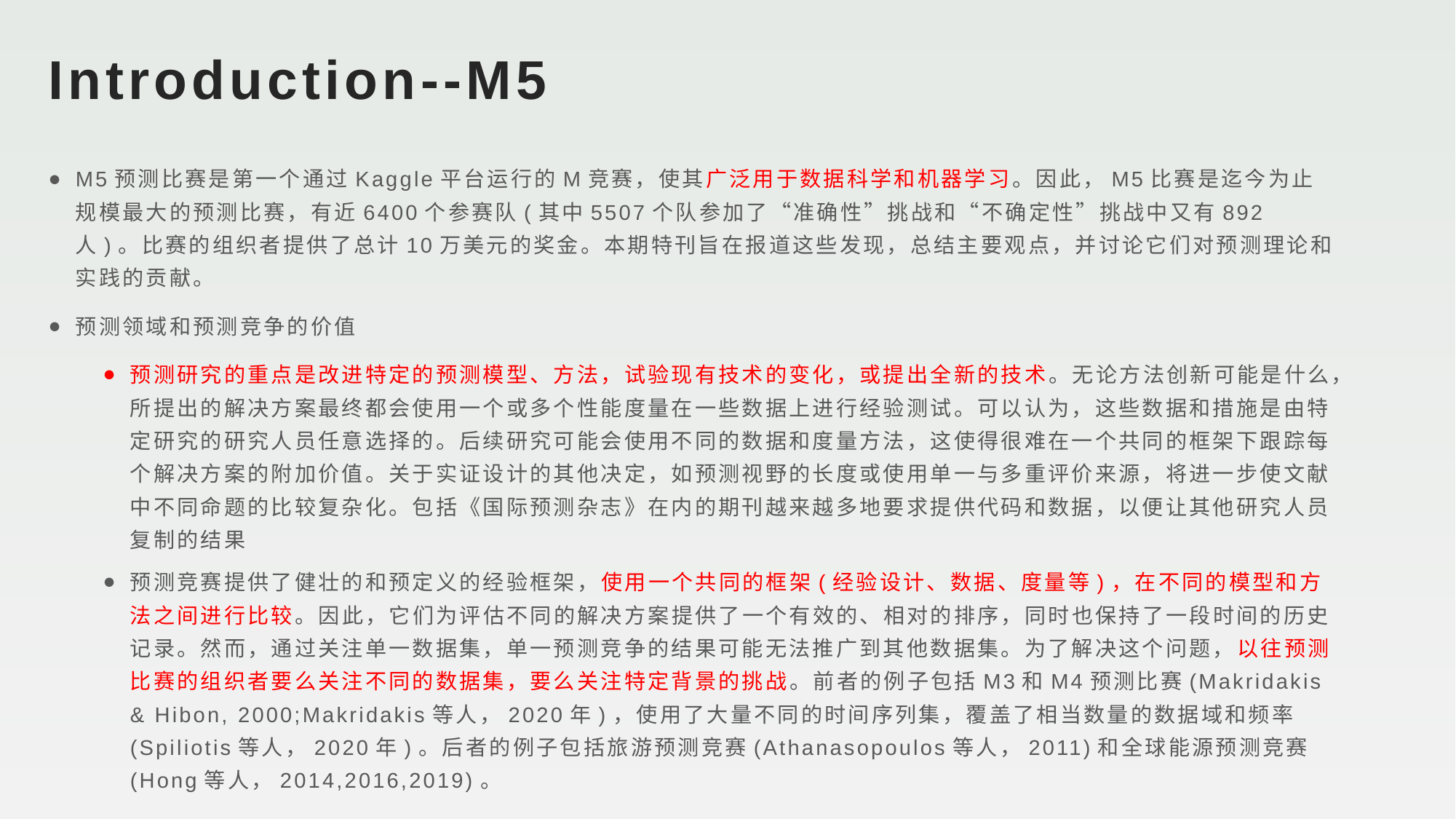

# Introduction--M5
M5预测比赛是第一个通过Kaggle平台运行的M竞赛，使其广泛用于数据科学和机器学习。因此，M5比赛是迄今为止规模最大的预测比赛，有近6400个参赛队(其中5507个队参加了“准确性”挑战和“不确定性”挑战中又有892人)。比赛的组织者提供了总计10万美元的奖金。本期特刊旨在报道这些发现，总结主要观点，并讨论它们对预测理论和实践的贡献。
预测领域和预测竞争的价值
预测研究的重点是改进特定的预测模型、方法，试验现有技术的变化，或提出全新的技术。无论方法创新可能是什么，所提出的解决方案最终都会使用一个或多个性能度量在一些数据上进行经验测试。可以认为，这些数据和措施是由特定研究的研究人员任意选择的。后续研究可能会使用不同的数据和度量方法，这使得很难在一个共同的框架下跟踪每个解决方案的附加价值。关于实证设计的其他决定，如预测视野的长度或使用单一与多重评价来源，将进一步使文献中不同命题的比较复杂化。包括《国际预测杂志》在内的期刊越来越多地要求提供代码和数据，以便让其他研究人员复制的结果
预测竞赛提供了健壮的和预定义的经验框架，使用一个共同的框架(经验设计、数据、度量等)，在不同的模型和方法之间进行比较。因此，它们为评估不同的解决方案提供了一个有效的、相对的排序，同时也保持了一段时间的历史记录。然而，通过关注单一数据集，单一预测竞争的结果可能无法推广到其他数据集。为了解决这个问题，以往预测比赛的组织者要么关注不同的数据集，要么关注特定背景的挑战。前者的例子包括M3和M4预测比赛(Makridakis & Hibon, 2000;Makridakis等人，2020年)，使用了大量不同的时间序列集，覆盖了相当数量的数据域和频率(Spiliotis等人，2020年)。后者的例子包括旅游预测竞赛(Athanasopoulos等人，2011)和全球能源预测竞赛(Hong等人，2014,2016,2019)。